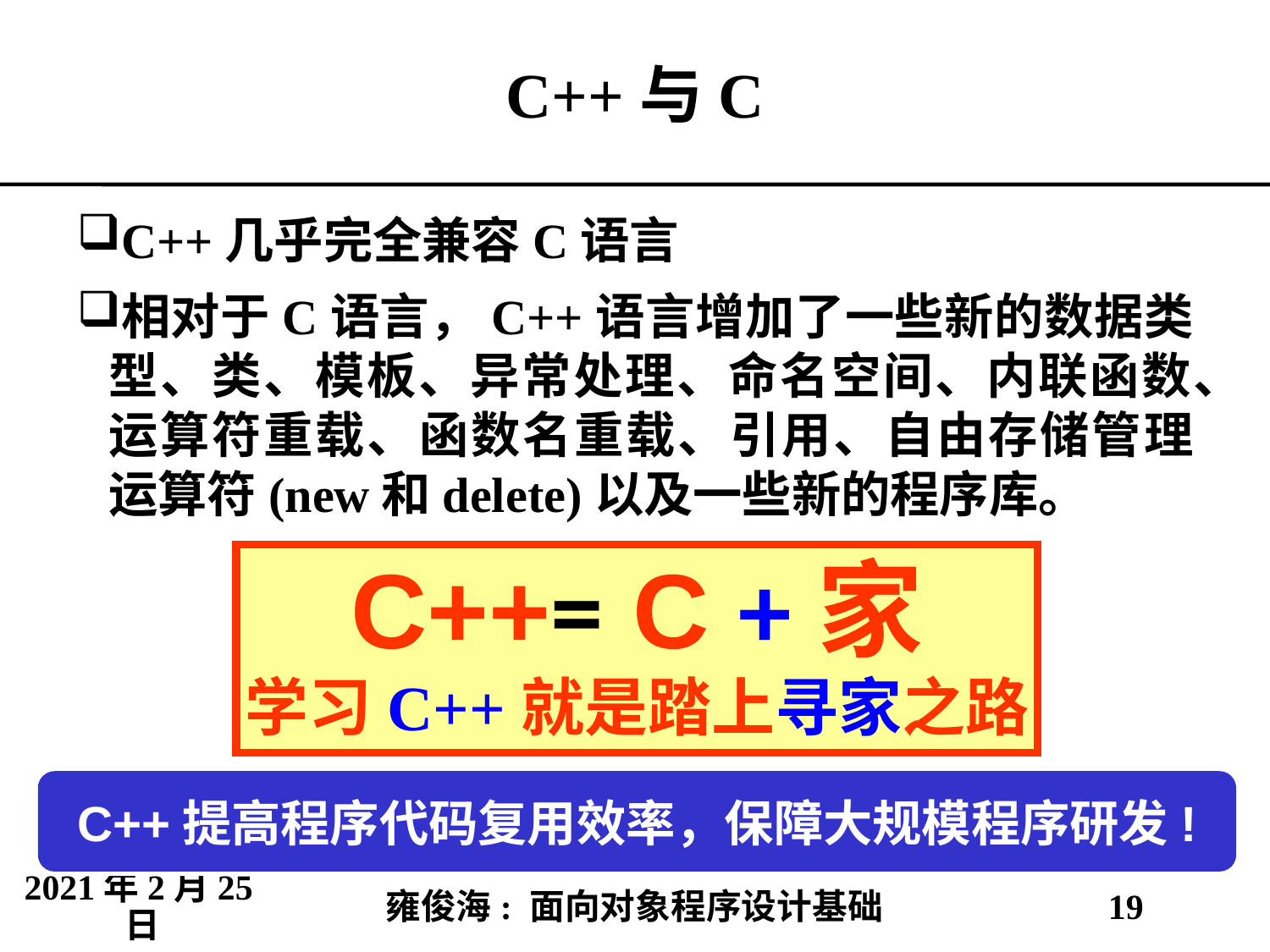

# C++与C

C++几乎完全兼容C语言
相对于C语言，C++语言增加了一些新的数据类型、类、模板、异常处理、命名空间、内联函数、运算符重载、函数名重载、引用、自由存储管理运算符(new和delete)以及一些新的程序库。
C++= C +家
学习C++就是踏上寻家之路

C++提高程序代码复用效率，保障大规模程序研发!
2021年2月25日
雍俊海: 面向对象程序设计基础
19